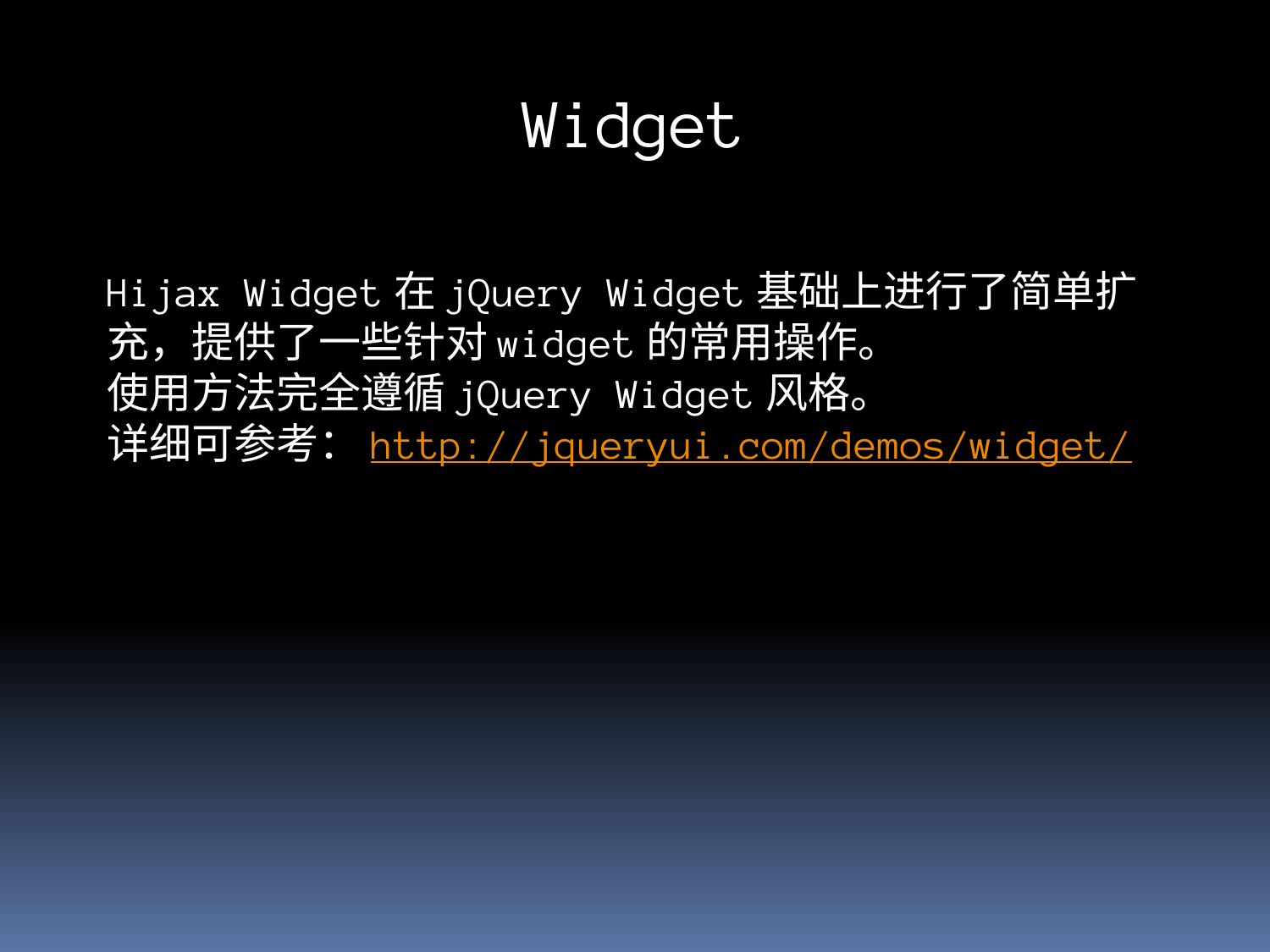

# Widget
Hijax Widget在jQuery Widget基础上进行了简单扩充，提供了一些针对widget的常用操作。
使用方法完全遵循jQuery Widget风格。
详细可参考：http://jqueryui.com/demos/widget/